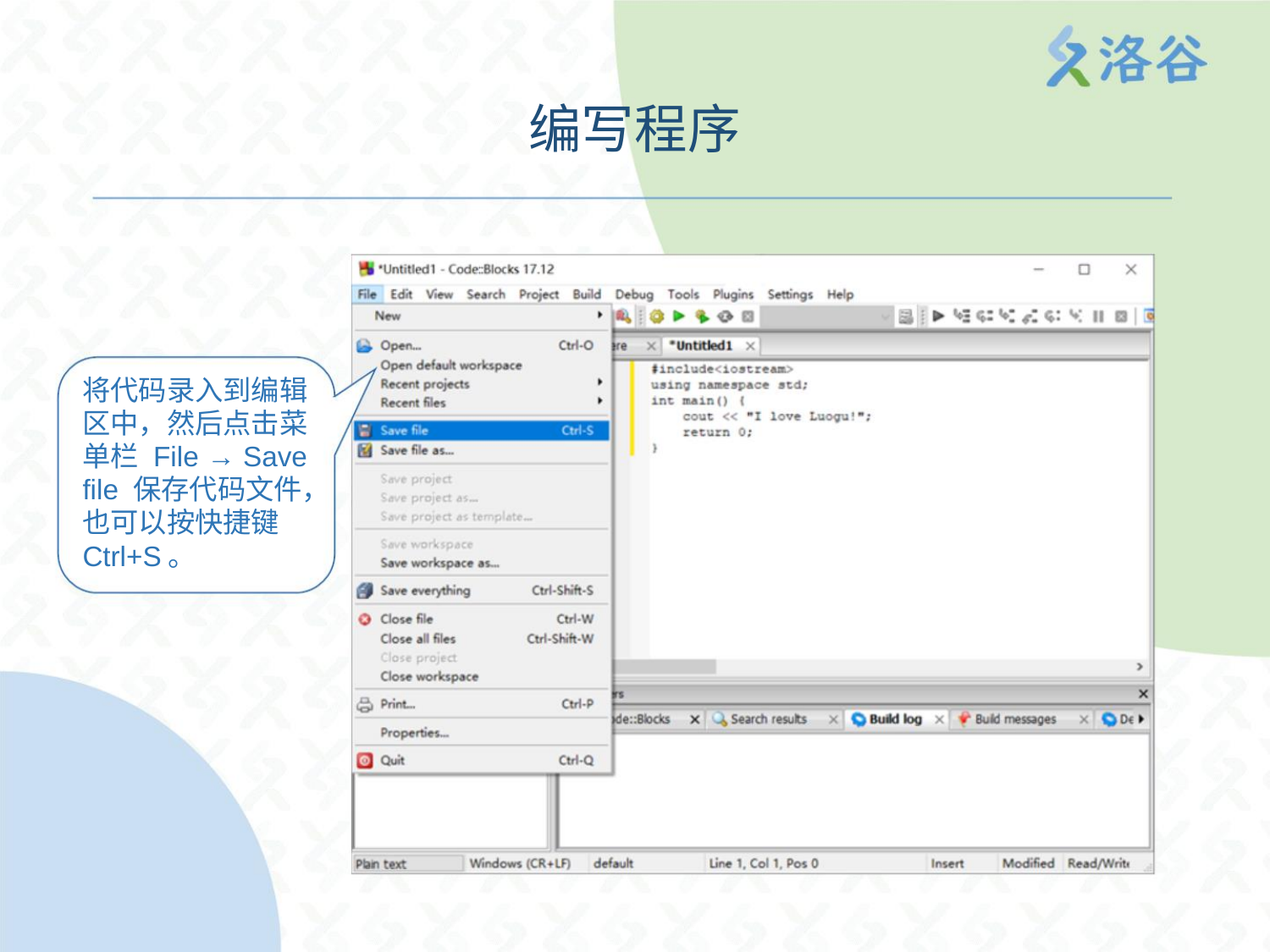

编写程序
将代码录入到编辑
区中，然后点击菜
单栏 File → Save
file 保存代码文件，
也可以按快捷键
Ctrl+S。